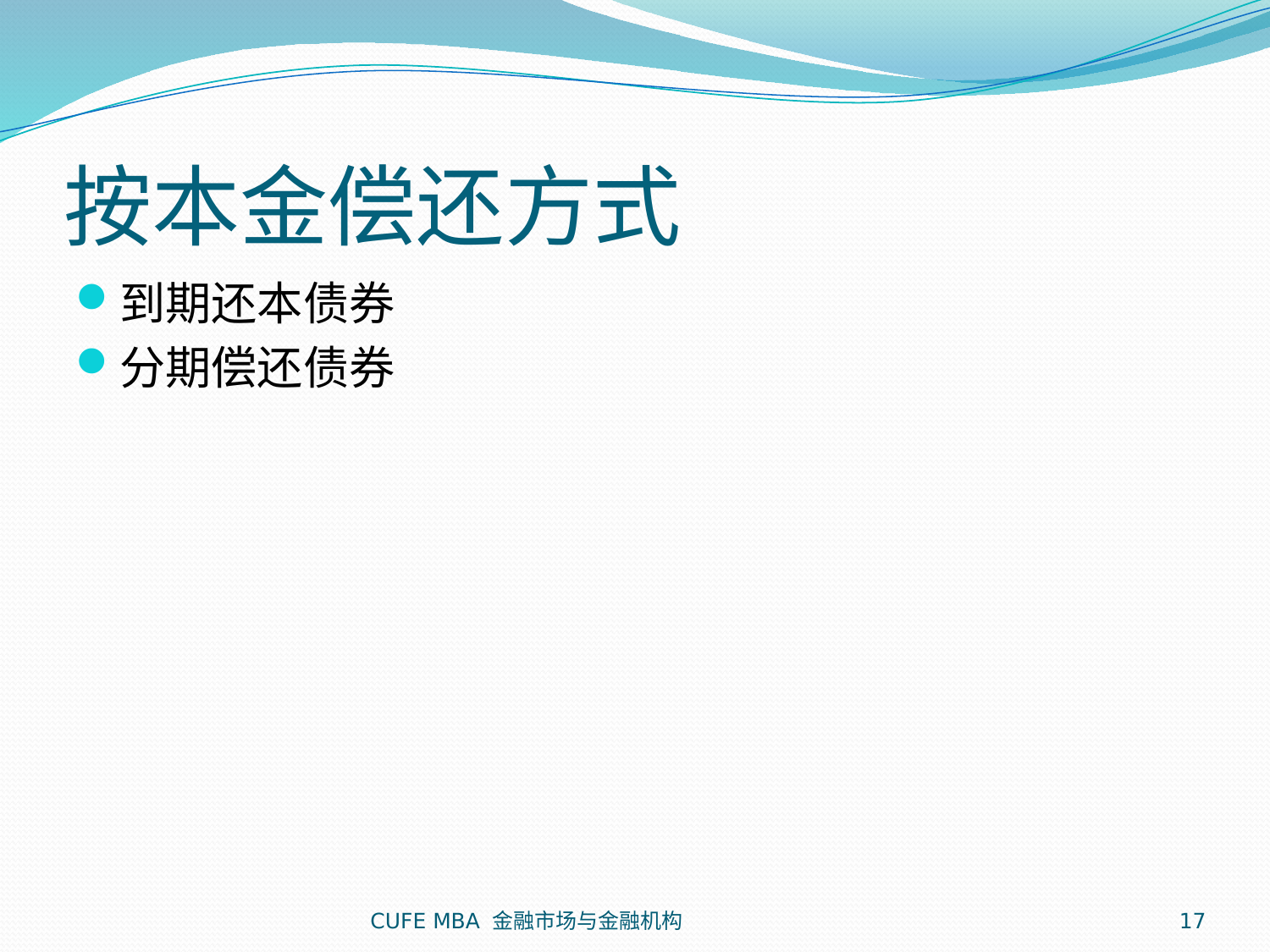

# 按本金偿还方式
到期还本债券
分期偿还债券
CUFE MBA 金融市场与金融机构
17